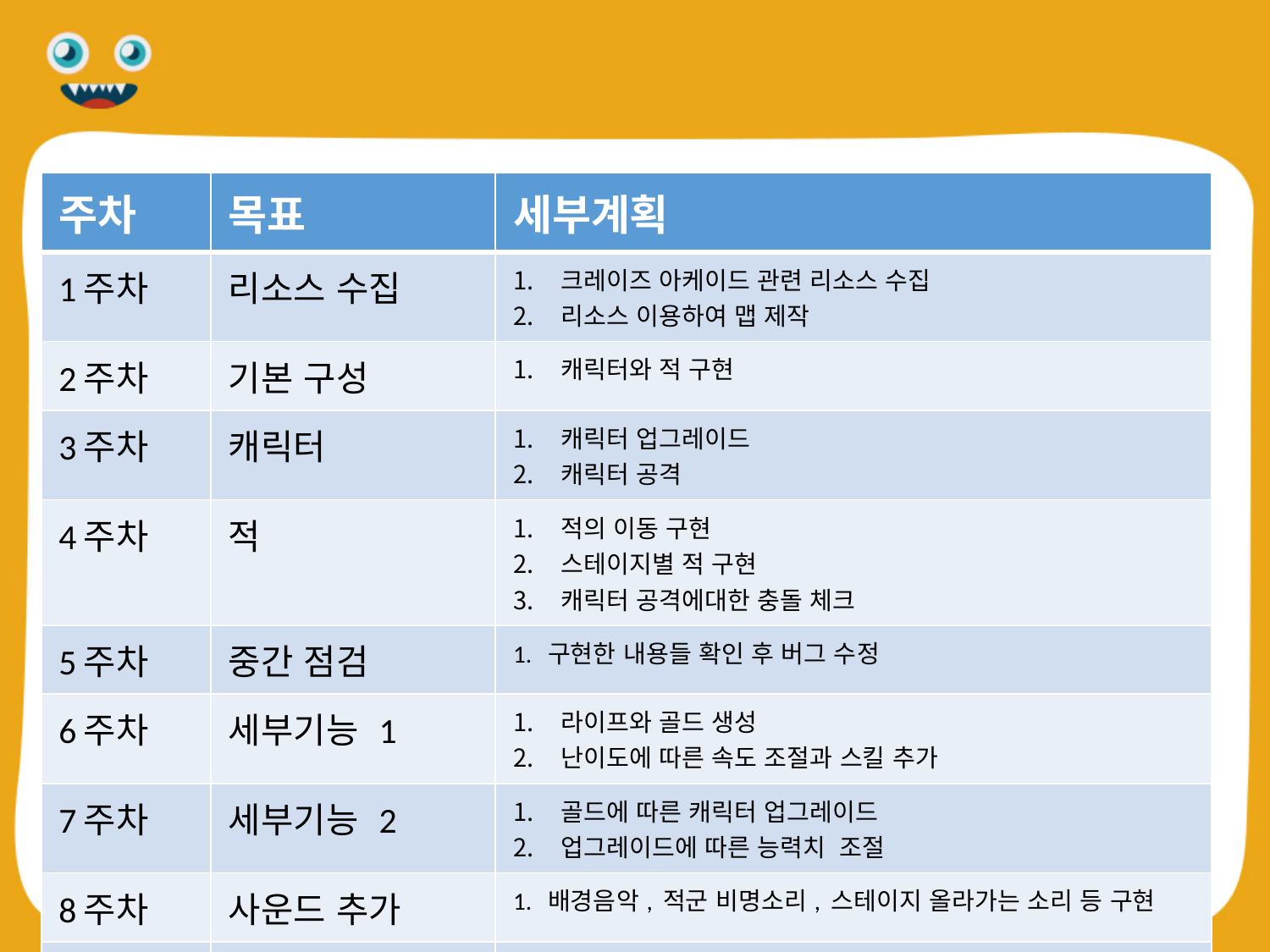

# 개발 일정
| 주차 | 목표 | 세부계획 |
| --- | --- | --- |
| 1주차 | 리소스 수집 | 크레이즈 아케이드 관련 리소스 수집 리소스 이용하여 맵 제작 |
| 2주차 | 기본 구성 | 캐릭터와 적 구현 |
| 3주차 | 캐릭터 | 캐릭터 업그레이드 캐릭터 공격 |
| 4주차 | 적 | 적의 이동 구현 스테이지별 적 구현 캐릭터 공격에대한 충돌 체크 |
| 5주차 | 중간 점검 | 1. 구현한 내용들 확인 후 버그 수정 |
| 6주차 | 세부기능 1 | 라이프와 골드 생성 난이도에 따른 속도 조절과 스킬 추가 |
| 7주차 | 세부기능 2 | 골드에 따른 캐릭터 업그레이드 업그레이드에 따른 능력치 조절 |
| 8주차 | 사운드 추가 | 1. 배경음악, 적군 비명소리, 스테이지 올라가는 소리 등 구현 |
| 9주차 | 마무리 | 1. 최종 점검 및 릴리즈 |